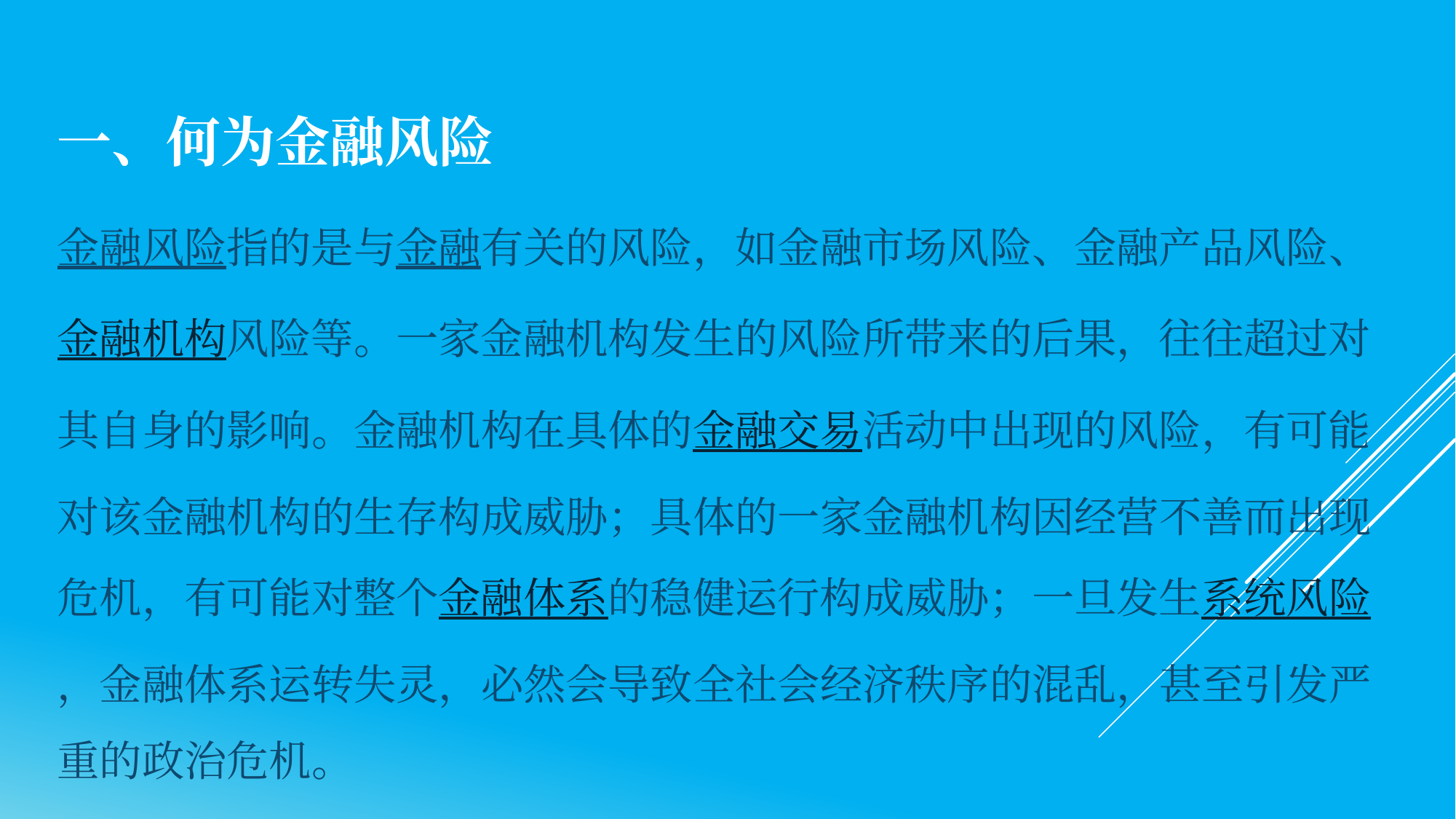

# 一、何为金融风险
金融风险指的是与金融有关的风险，如金融市场风险、金融产品风险、金融机构风险等。一家金融机构发生的风险所带来的后果，往往超过对其自身的影响。金融机构在具体的金融交易活动中出现的风险，有可能对该金融机构的生存构成威胁；具体的一家金融机构因经营不善而出现危机，有可能对整个金融体系的稳健运行构成威胁；一旦发生系统风险，金融体系运转失灵，必然会导致全社会经济秩序的混乱，甚至引发严重的政治危机。